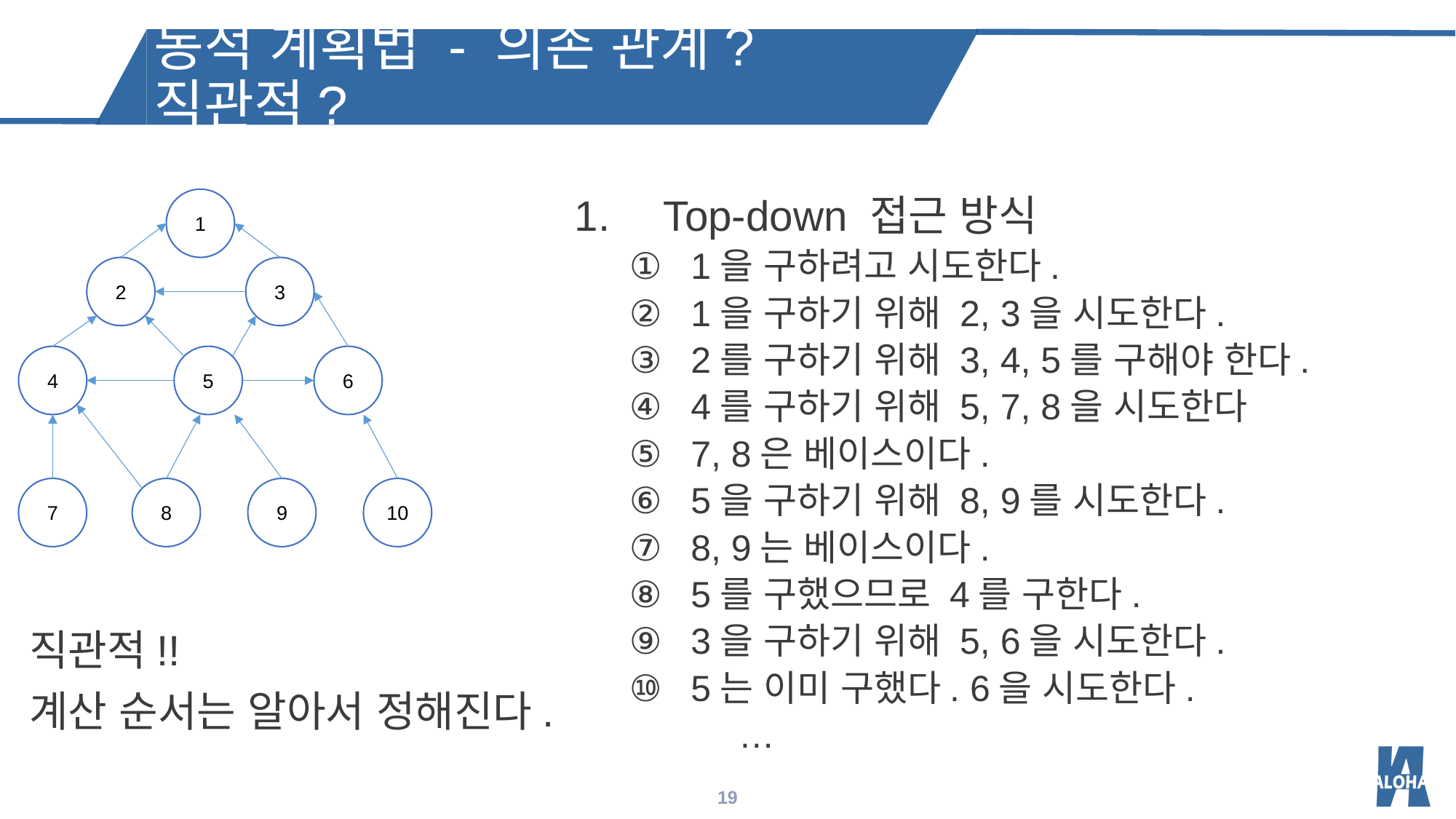

동적 계획법 - 의존 관계? 직관적?
Top-down 접근 방식
1을 구하려고 시도한다.
1을 구하기 위해 2, 3을 시도한다.
2를 구하기 위해 3, 4, 5를 구해야 한다.
4를 구하기 위해 5, 7, 8을 시도한다
7, 8은 베이스이다.
5을 구하기 위해 8, 9를 시도한다.
8, 9는 베이스이다.
5를 구했으므로 4를 구한다.
3을 구하기 위해 5, 6을 시도한다.
5는 이미 구했다. 6을 시도한다.
	…
1
2
3
4
5
6
7
9
8
10
직관적!!
계산 순서는 알아서 정해진다.
19